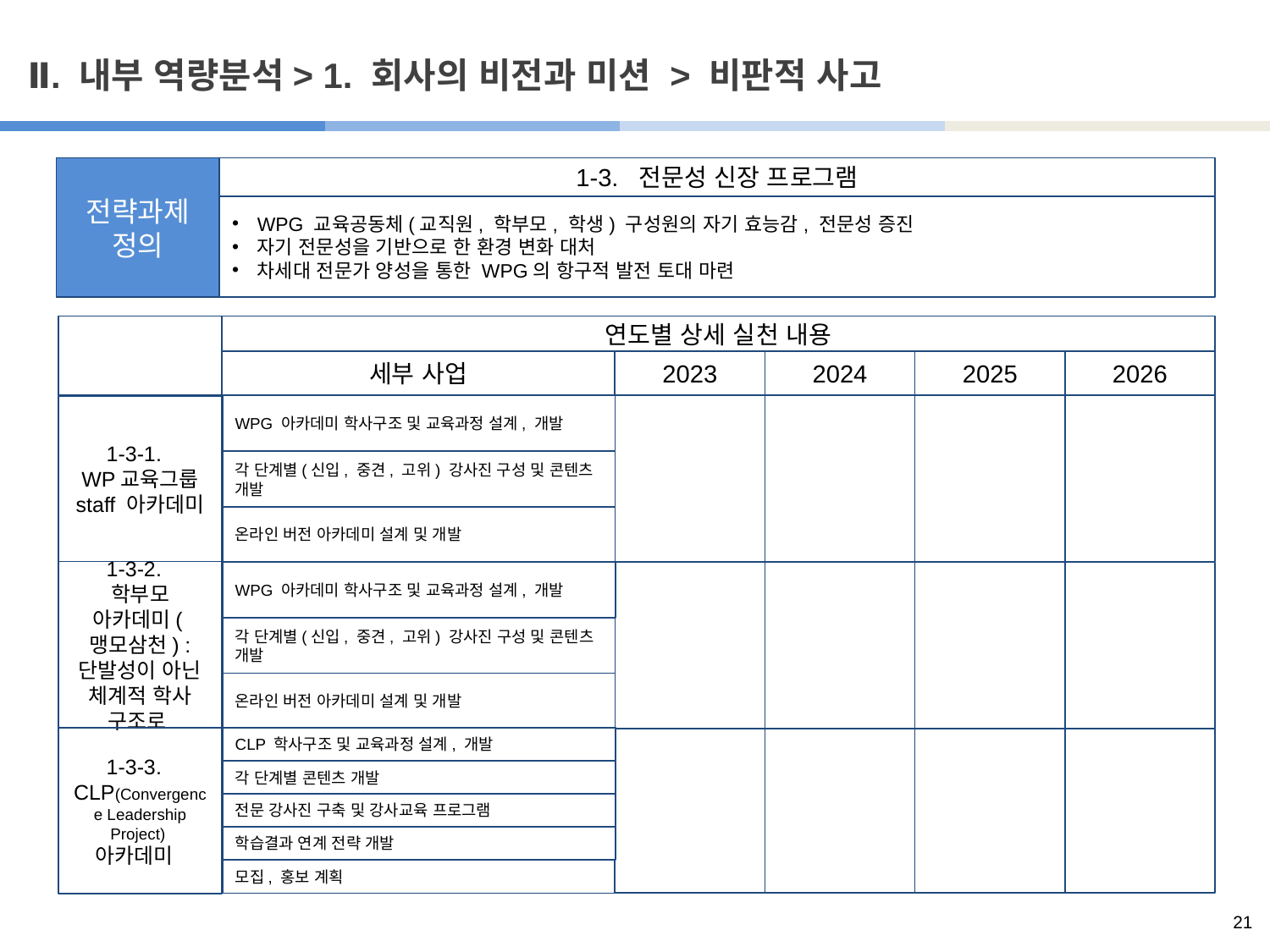

# Ⅱ. 내부 역량분석> 1. 회사의 비전과 미션 > 비판적 사고
1-3.  전문성 신장 프로그램
전략과제
정의
WPG 교육공동체(교직원, 학부모, 학생) 구성원의 자기 효능감, 전문성 증진
자기 전문성을 기반으로 한 환경 변화 대처
차세대 전문가 양성을 통한 WPG의 항구적 발전 토대 마련

연도별 상세 실천 내용
세부 사업
2023
2024
2025
2026

1-3-1.
WP교육그룹 staff 아카데미
WPG 아카데미 학사구조 및 교육과정 설계, 개발
각 단계별(신입, 중견, 고위) 강사진 구성 및 콘텐츠 개발
온라인 버전 아카데미 설계 및 개발
1-3-2.
학부모 아카데미(맹모삼천) : 단발성이 아닌 체계적 학사 구조로

WPG 아카데미 학사구조 및 교육과정 설계, 개발
각 단계별(신입, 중견, 고위) 강사진 구성 및 콘텐츠 개발
온라인 버전 아카데미 설계 및 개발
CLP 학사구조 및 교육과정 설계, 개발
1-3-3.
CLP(Convergence Leadership Project)
아카데미

각 단계별 콘텐츠 개발
전문 강사진 구축 및 강사교육 프로그램
학습결과 연계 전략 개발
모집, 홍보 계획
21